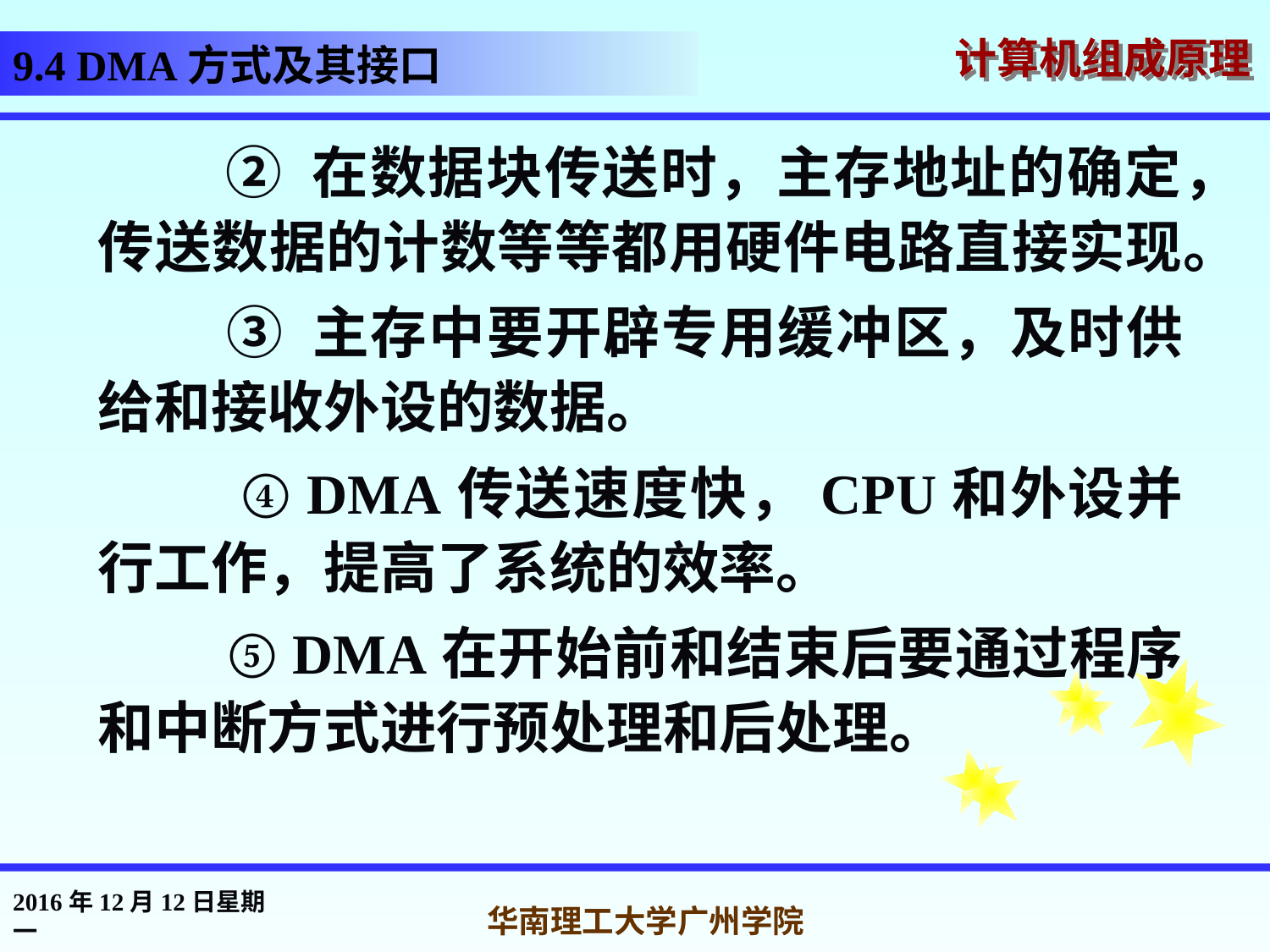

# 9.4 DMA方式及其接口
            ② 在数据块传送时，主存地址的确定，传送数据的计数等等都用硬件电路直接实现。
            ③ 主存中要开辟专用缓冲区，及时供给和接收外设的数据。
            ④ DMA传送速度快，CPU和外设并行工作，提高了系统的效率。
            ⑤ DMA在开始前和结束后要通过程序和中断方式进行预处理和后处理。
2016年12月12日星期一
华南理工大学广州学院